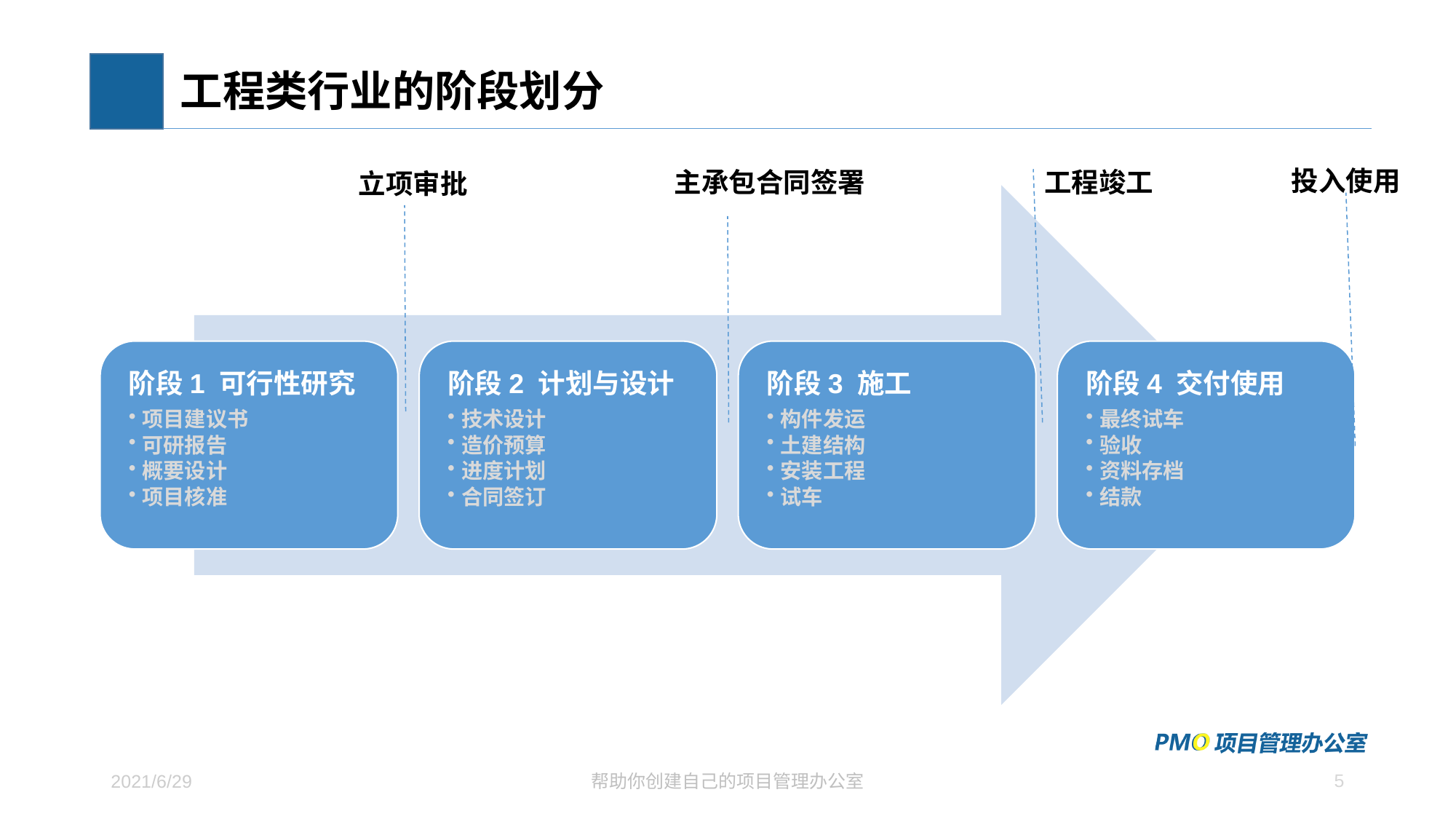

# 工程类行业的阶段划分
投入使用
主承包合同签署
工程竣工
立项审批
阶段1 可行性研究
项目建议书
可研报告
概要设计
项目核准
阶段2 计划与设计
技术设计
造价预算
进度计划
合同签订
阶段3 施工
构件发运
土建结构
安装工程
试车
阶段4 交付使用
最终试车
验收
资料存档
结款
5
2021/6/29
帮助你创建自己的项目管理办公室